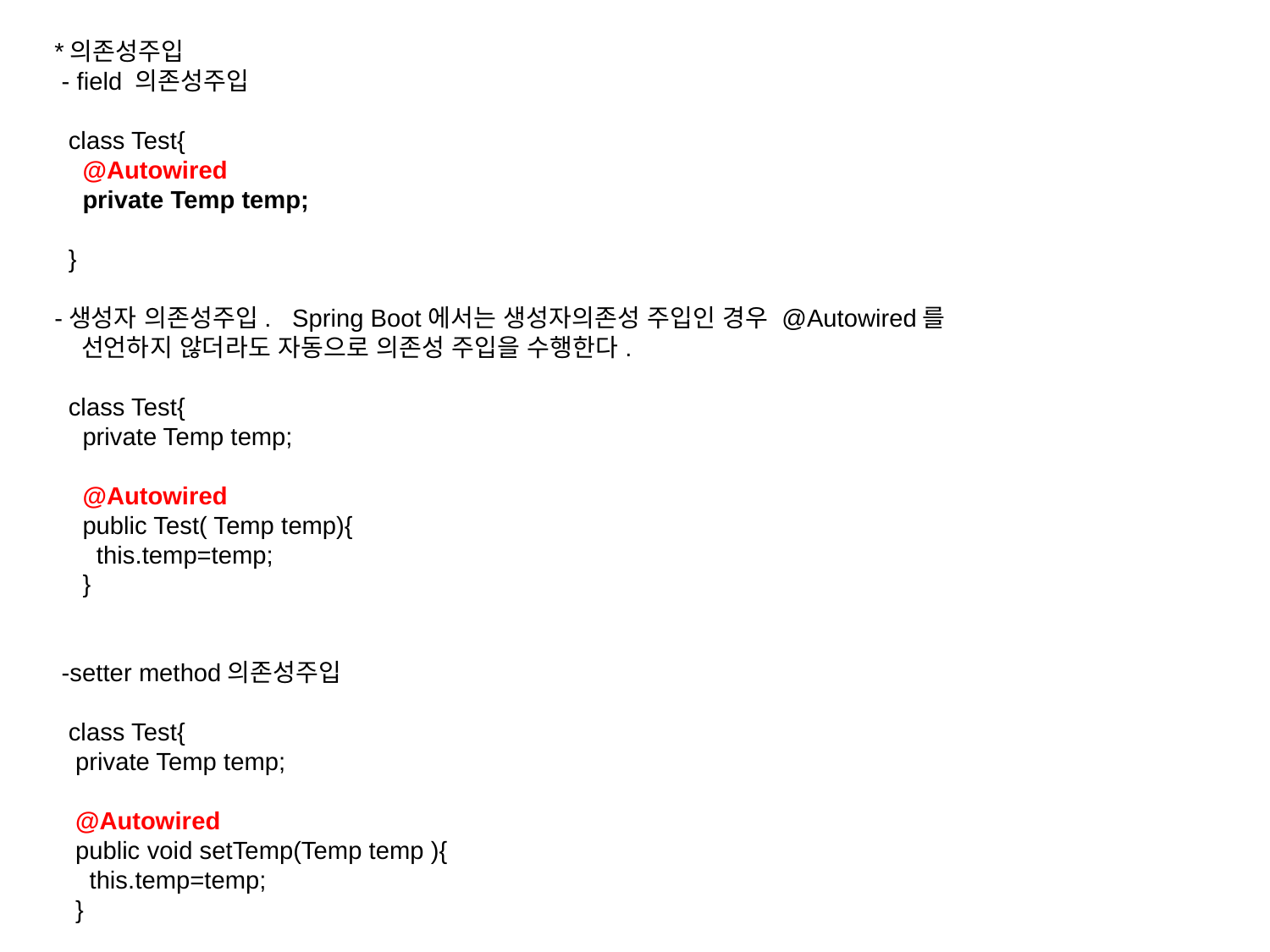

*의존성주입
 - field 의존성주입

  class Test{
    @Autowired
    private Temp temp;

  }

-생성자 의존성주입.   Spring Boot에서는 생성자의존성 주입인 경우 @Autowired를
   선언하지 않더라도 자동으로 의존성 주입을 수행한다.

  class Test{
    private Temp temp;

    @Autowired
    public Test( Temp temp){
      this.temp=temp;
    }

 -setter method의존성주입

  class Test{
   private Temp temp;

   @Autowired
   public void setTemp(Temp temp ){
     this.temp=temp;
   }